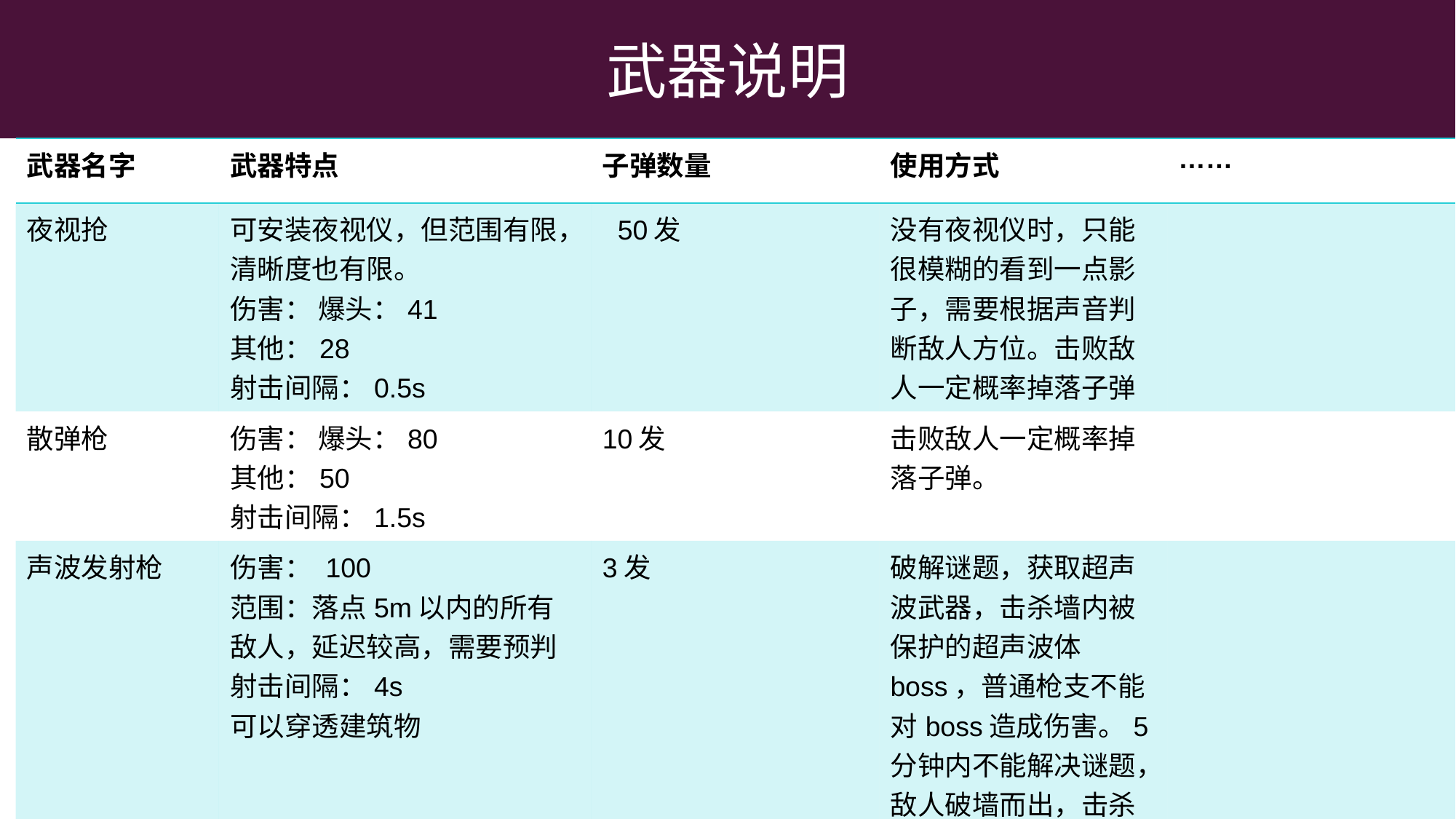

武器说明
| 武器名字 | 武器特点 | 子弹数量 | 使用方式 | …… |
| --- | --- | --- | --- | --- |
| 夜视抢 | 可安装夜视仪，但范围有限，清晰度也有限。 伤害： 爆头：41 其他：28 射击间隔：0.5s | 50发 | 没有夜视仪时，只能很模糊的看到一点影子，需要根据声音判断敌人方位。击败敌人一定概率掉落子弹 |  |
| 散弹枪 | 伤害： 爆头：80 其他：50 射击间隔：1.5s | 10发 | 击败敌人一定概率掉落子弹。 |  |
| 声波发射枪 | 伤害： 100 范围：落点5m以内的所有敌人，延迟较高，需要预判 射击间隔：4s 可以穿透建筑物 | 3发 | 破解谜题，获取超声波武器，击杀墙内被保护的超声波体boss，普通枪支不能对boss造成伤害。5分钟内不能解决谜题，敌人破墙而出，击杀玩家。 |  |
|  |  |  |  |  |
|  |  |  |  |  |
|  |  |  |  |  |
|  |  |  |  |  |